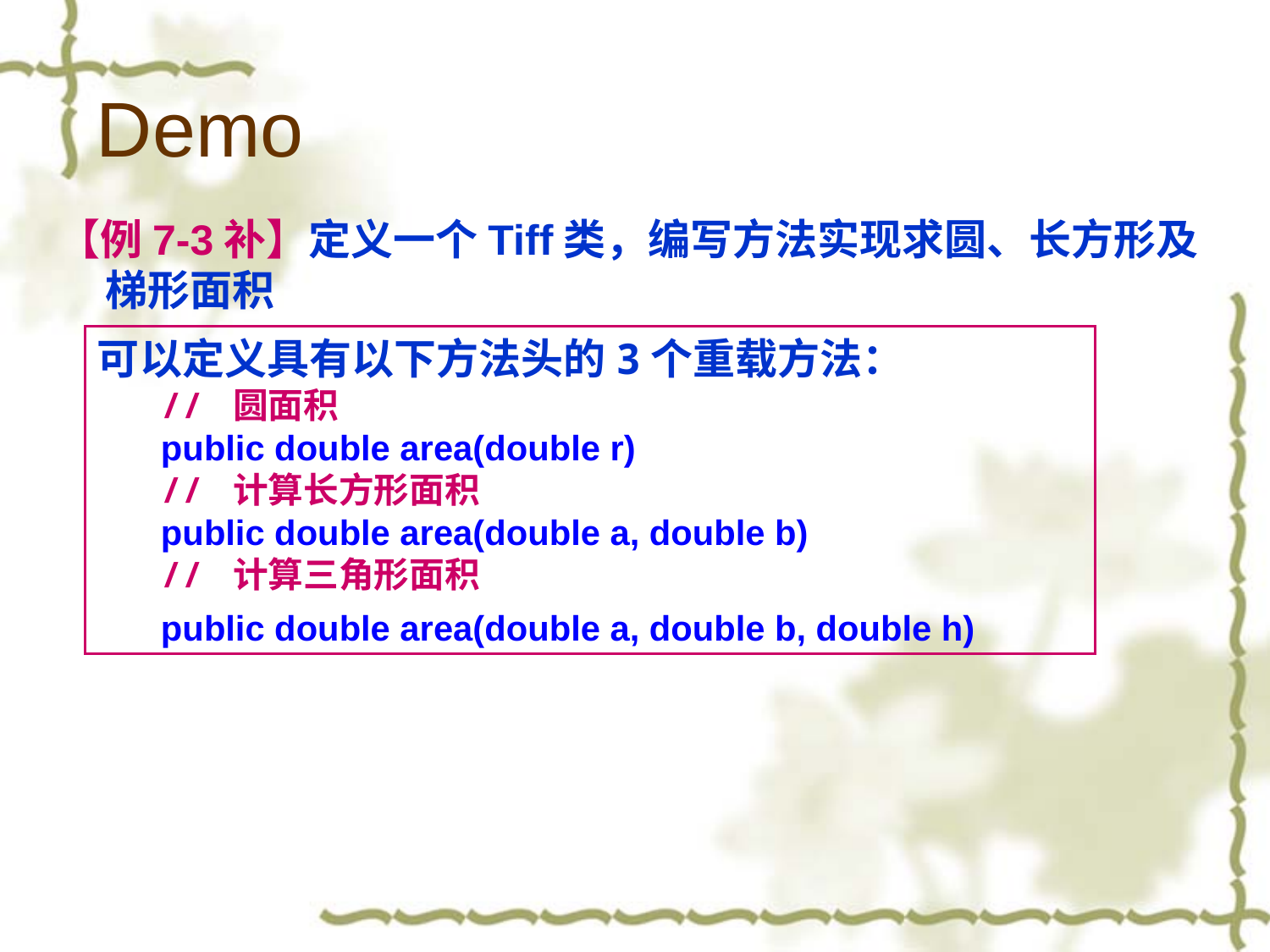

# Demo
【例7-3补】定义一个Tiff类，编写方法实现求圆、长方形及梯形面积
可以定义具有以下方法头的3个重载方法：
// 圆面积
public double area(double r)
// 计算长方形面积
public double area(double a, double b)
// 计算三角形面积
public double area(double a, double b, double h)